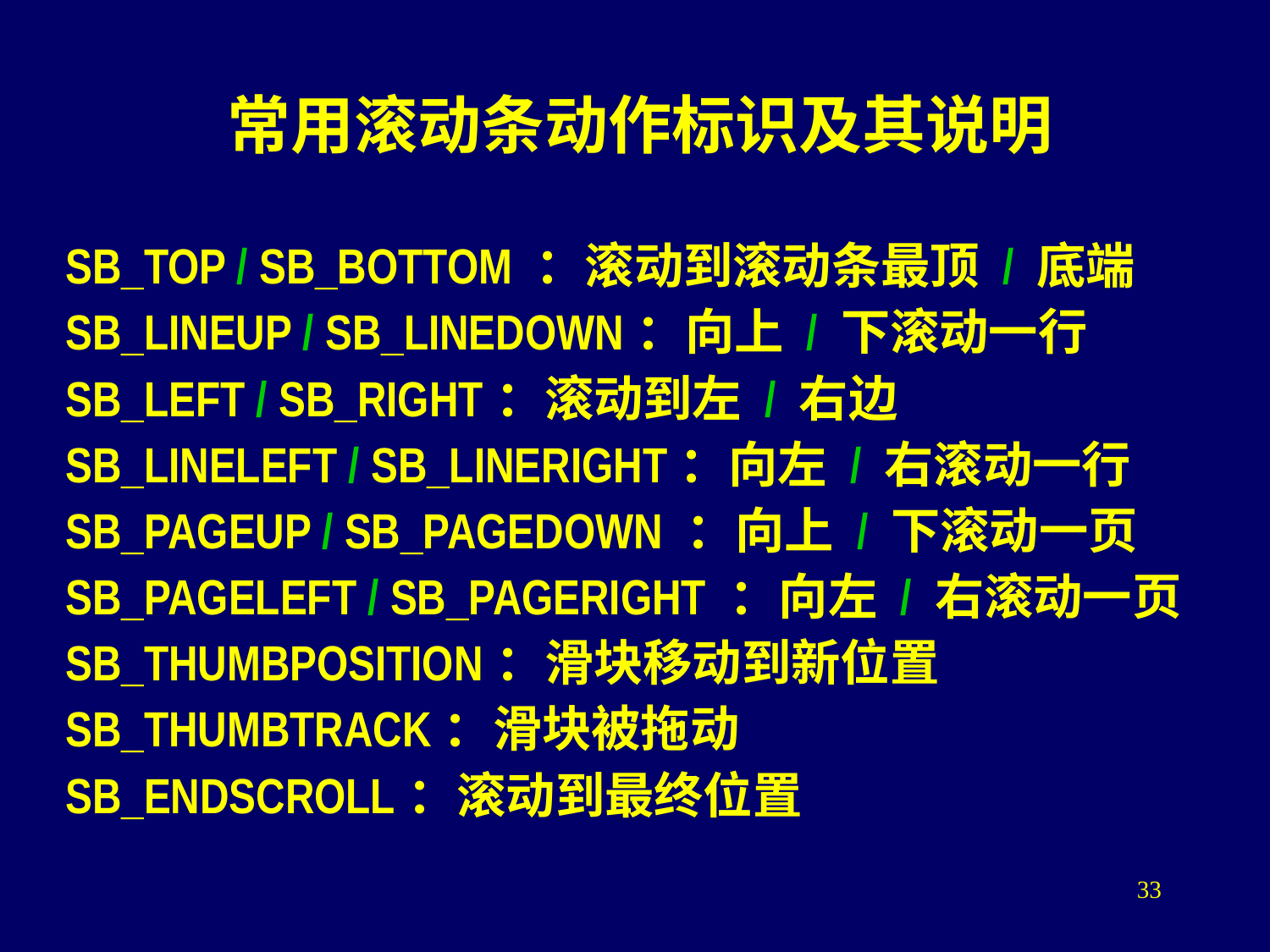

常用滚动条动作标识及其说明

SB_TOP / SB_BOTTOM ：滚动到滚动条最顶 / 底端
SB_LINEUP / SB_LINEDOWN：向上 / 下滚动一行
SB_LEFT / SB_RIGHT：滚动到左 / 右边
SB_LINELEFT / SB_LINERIGHT：向左 / 右滚动一行
SB_PAGEUP / SB_PAGEDOWN ：向上 / 下滚动一页
SB_PAGELEFT / SB_PAGERIGHT ：向左 / 右滚动一页
SB_THUMBPOSITION：滑块移动到新位置
SB_THUMBTRACK：滑块被拖动
SB_ENDSCROLL：滚动到最终位置
33